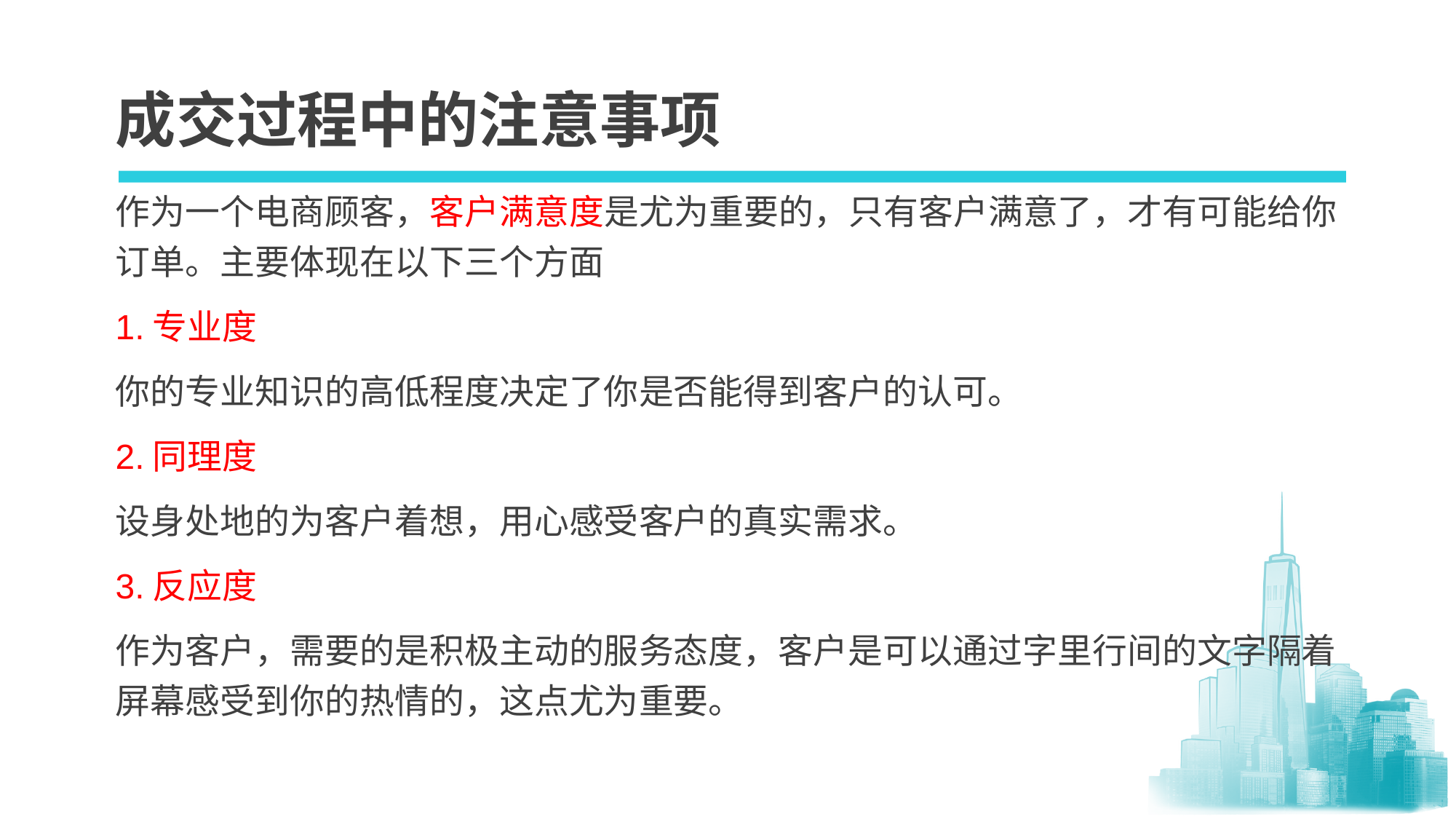

# 成交过程中的注意事项
作为一个电商顾客，客户满意度是尤为重要的，只有客户满意了，才有可能给你订单。主要体现在以下三个方面
1.专业度
你的专业知识的高低程度决定了你是否能得到客户的认可。
2.同理度
设身处地的为客户着想，用心感受客户的真实需求。
3.反应度
作为客户，需要的是积极主动的服务态度，客户是可以通过字里行间的文字隔着屏幕感受到你的热情的，这点尤为重要。